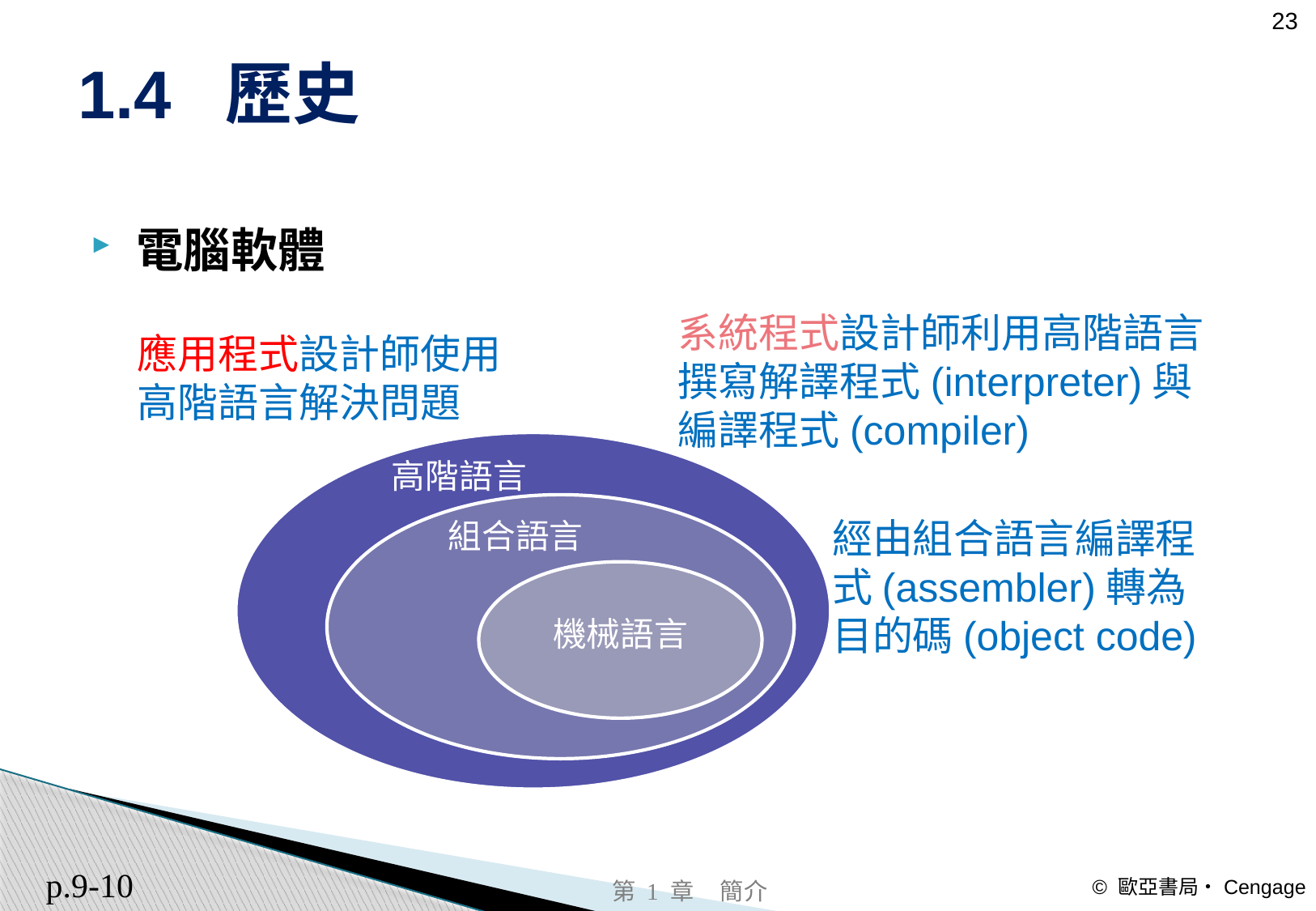

# 1.4  歷史

電腦軟體
系統程式設計師利用高階語言撰寫解譯程式(interpreter)與編譯程式(compiler)
應用程式設計師使用
高階語言解決問題
高階語言
組合語言
機械語言
經由組合語言編譯程式(assembler)轉為目的碼(object code)
    p.9-10